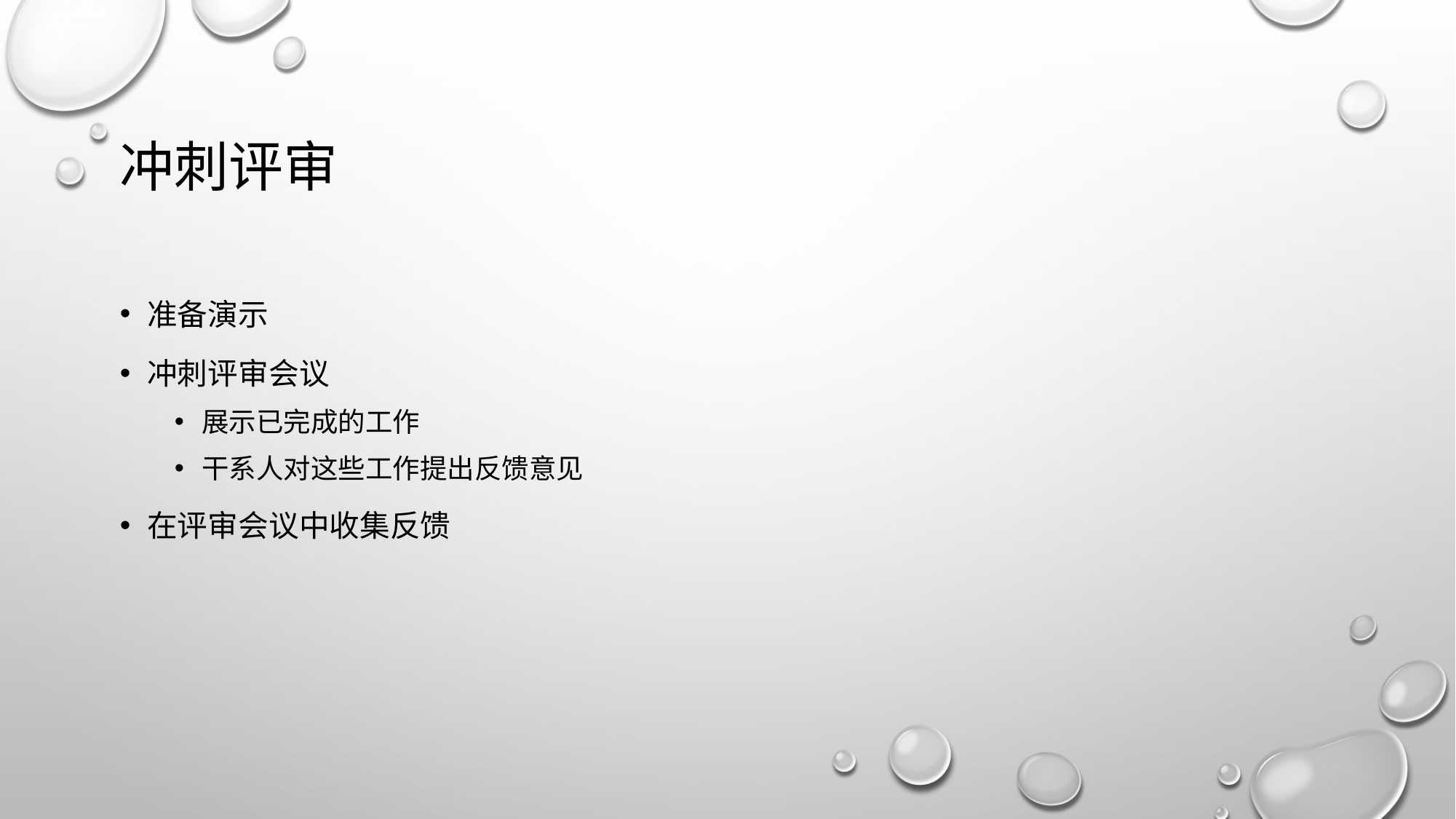

# 冲刺评审
准备演示
冲刺评审会议
展示已完成的工作
干系人对这些工作提出反馈意见
在评审会议中收集反馈